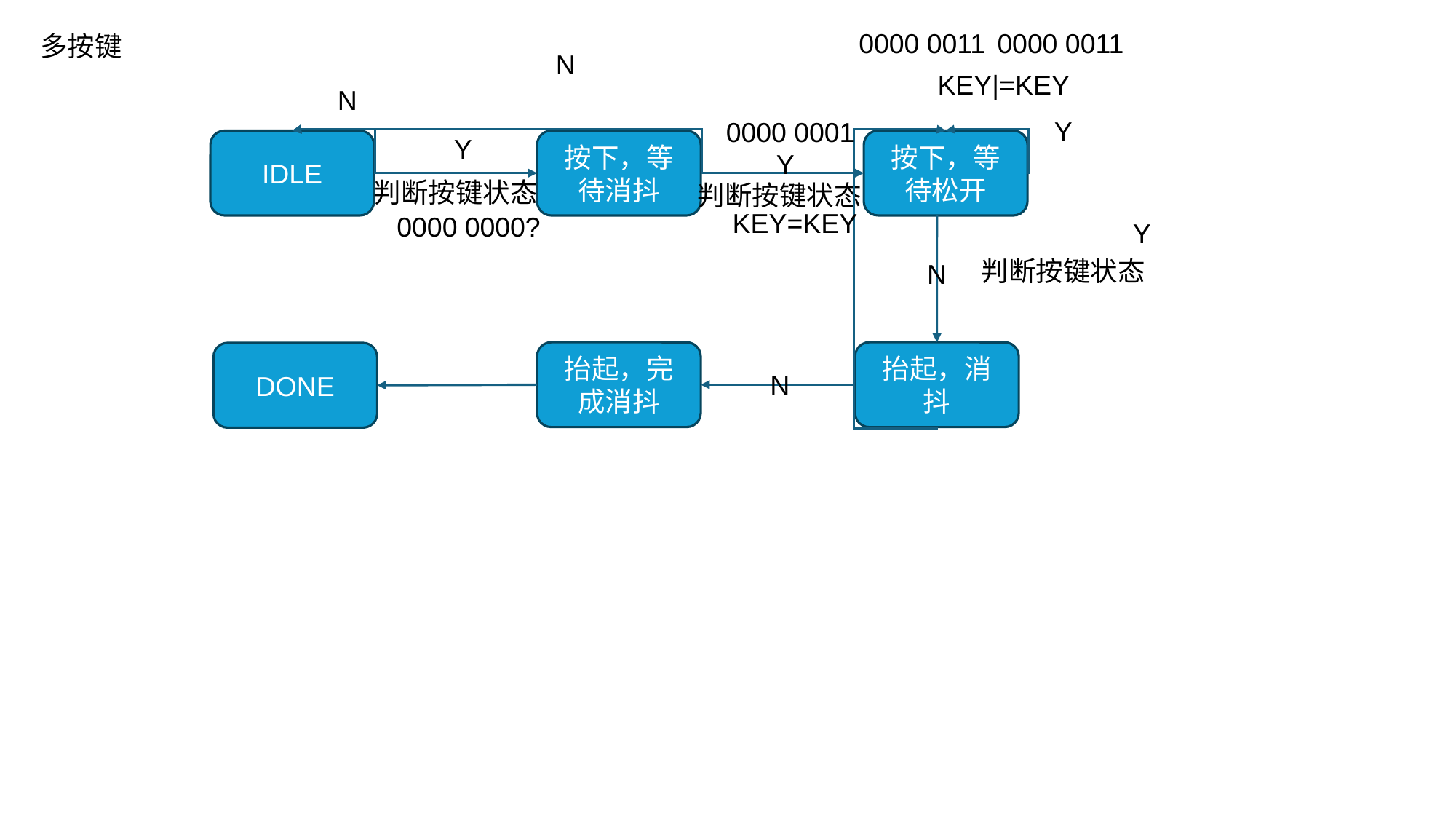

0000 0011
0000 0011
多按键
N
KEY|=KEY
N
Y
0000 0001
Y
IDLE
按下，等待消抖
按下，等待松开
Y
判断按键状态
判断按键状态
KEY=KEY
0000 0000?
Y
判断按键状态
N
抬起，完成消抖
抬起，消抖
DONE
N